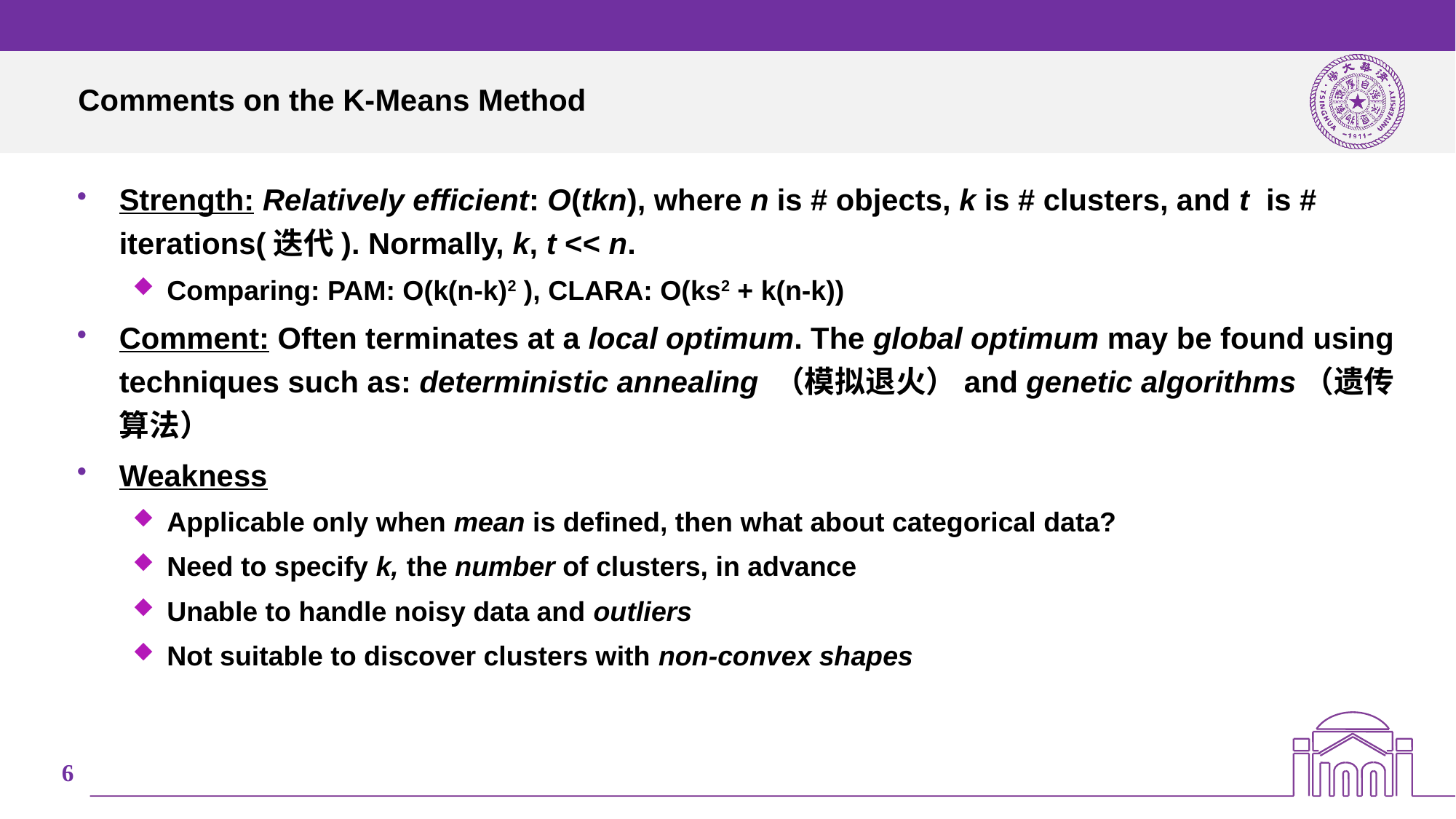

# Comments on the K-Means Method
Strength: Relatively efficient: O(tkn), where n is # objects, k is # clusters, and t  is # iterations(迭代). Normally, k, t << n.
Comparing: PAM: O(k(n-k)2 ), CLARA: O(ks2 + k(n-k))
Comment: Often terminates at a local optimum. The global optimum may be found using techniques such as: deterministic annealing （模拟退火）and genetic algorithms（遗传算法）
Weakness
Applicable only when mean is defined, then what about categorical data?
Need to specify k, the number of clusters, in advance
Unable to handle noisy data and outliers
Not suitable to discover clusters with non-convex shapes